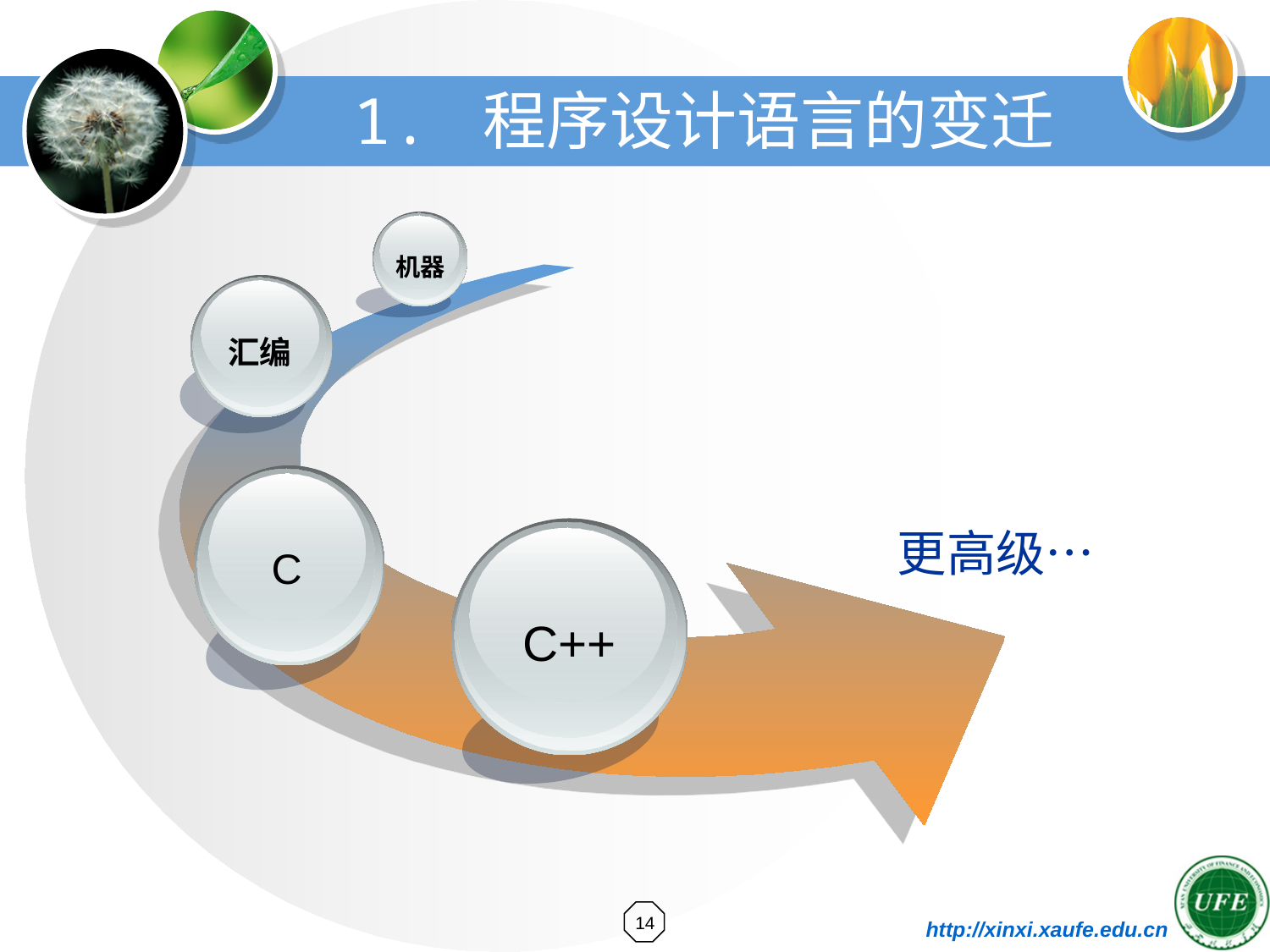

# 1. 程序设计语言的变迁

机器

汇编

C
更高级…

C++

14
http://xinxi.xaufe.edu.cn